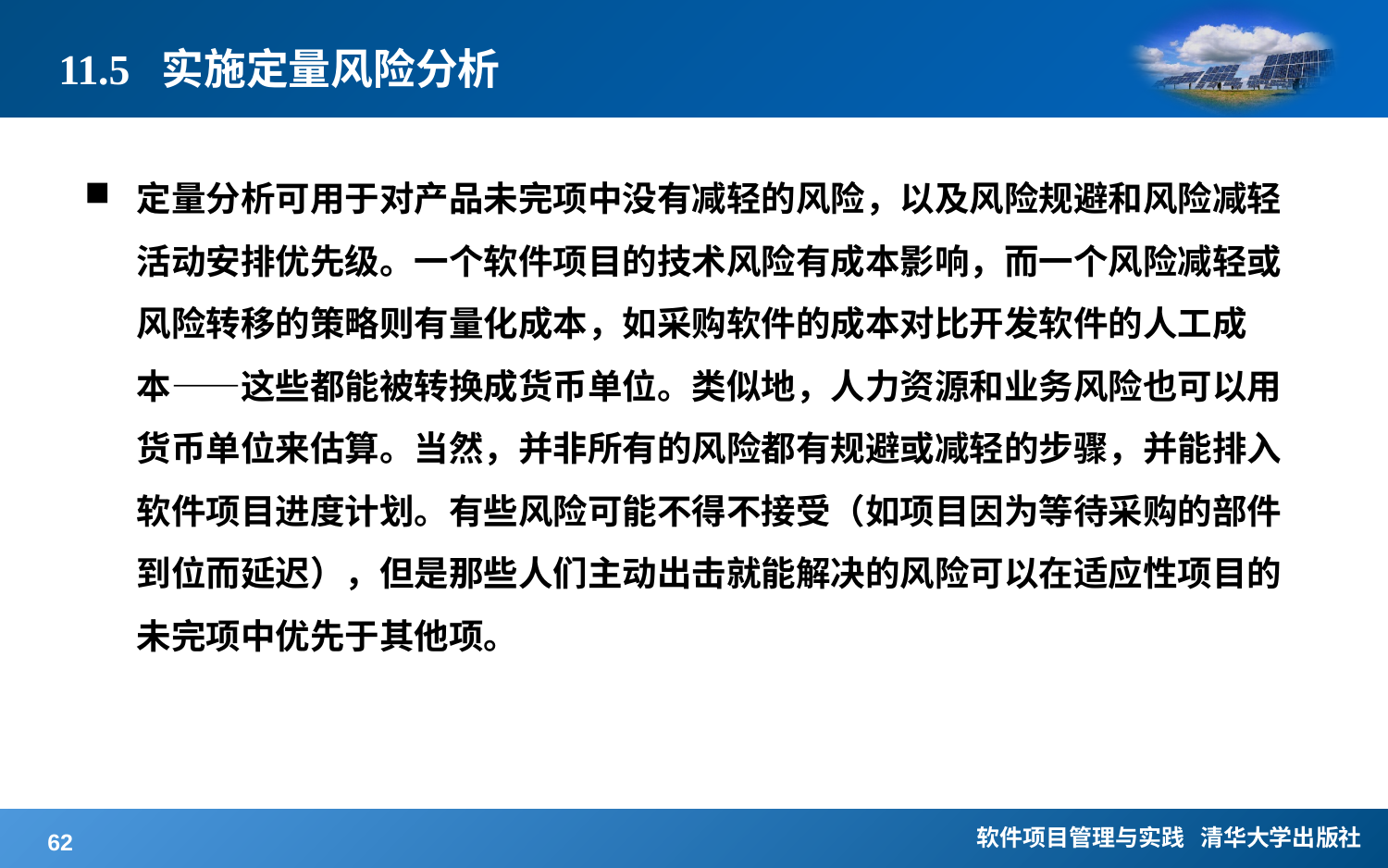

# 11.5  实施定量风险分析
定量分析可用于对产品未完项中没有减轻的风险，以及风险规避和风险减轻活动安排优先级。一个软件项目的技术风险有成本影响，而一个风险减轻或风险转移的策略则有量化成本，如采购软件的成本对比开发软件的人工成本――这些都能被转换成货币单位。类似地，人力资源和业务风险也可以用货币单位来估算。当然，并非所有的风险都有规避或减轻的步骤，并能排入软件项目进度计划。有些风险可能不得不接受（如项目因为等待采购的部件到位而延迟），但是那些人们主动出击就能解决的风险可以在适应性项目的未完项中优先于其他项。